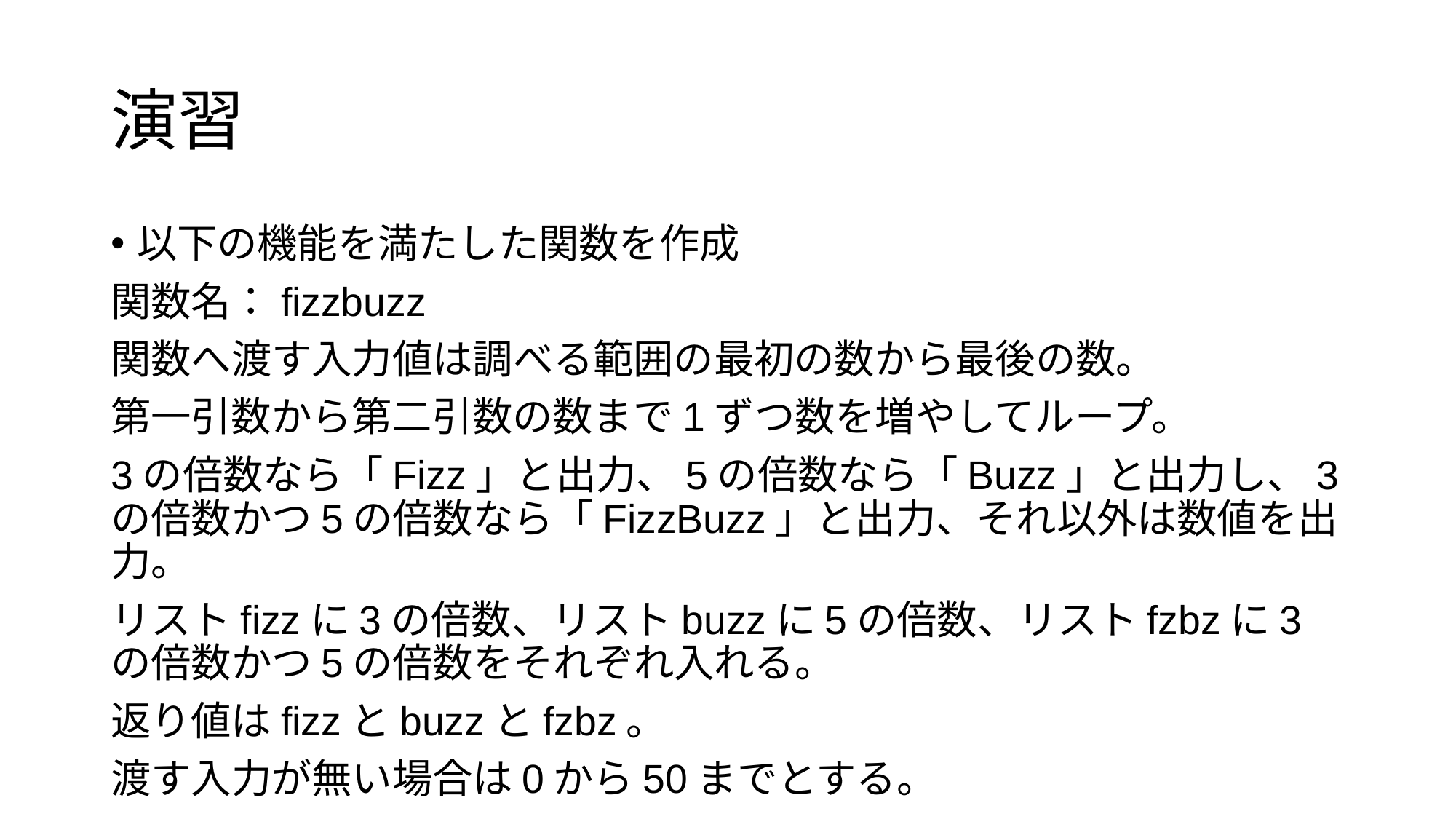

# 演習
以下の機能を満たした関数を作成
関数名：fizzbuzz
関数へ渡す入力値は調べる範囲の最初の数から最後の数。
第一引数から第二引数の数まで1ずつ数を増やしてループ。
3の倍数なら「Fizz」と出力、5の倍数なら「Buzz」と出力し、3の倍数かつ5の倍数なら「FizzBuzz」と出力、それ以外は数値を出力。
リストfizzに3の倍数、リストbuzzに5の倍数、リストfzbzに3の倍数かつ5の倍数をそれぞれ入れる。
返り値はfizzとbuzzとfzbz。
渡す入力が無い場合は0から50までとする。